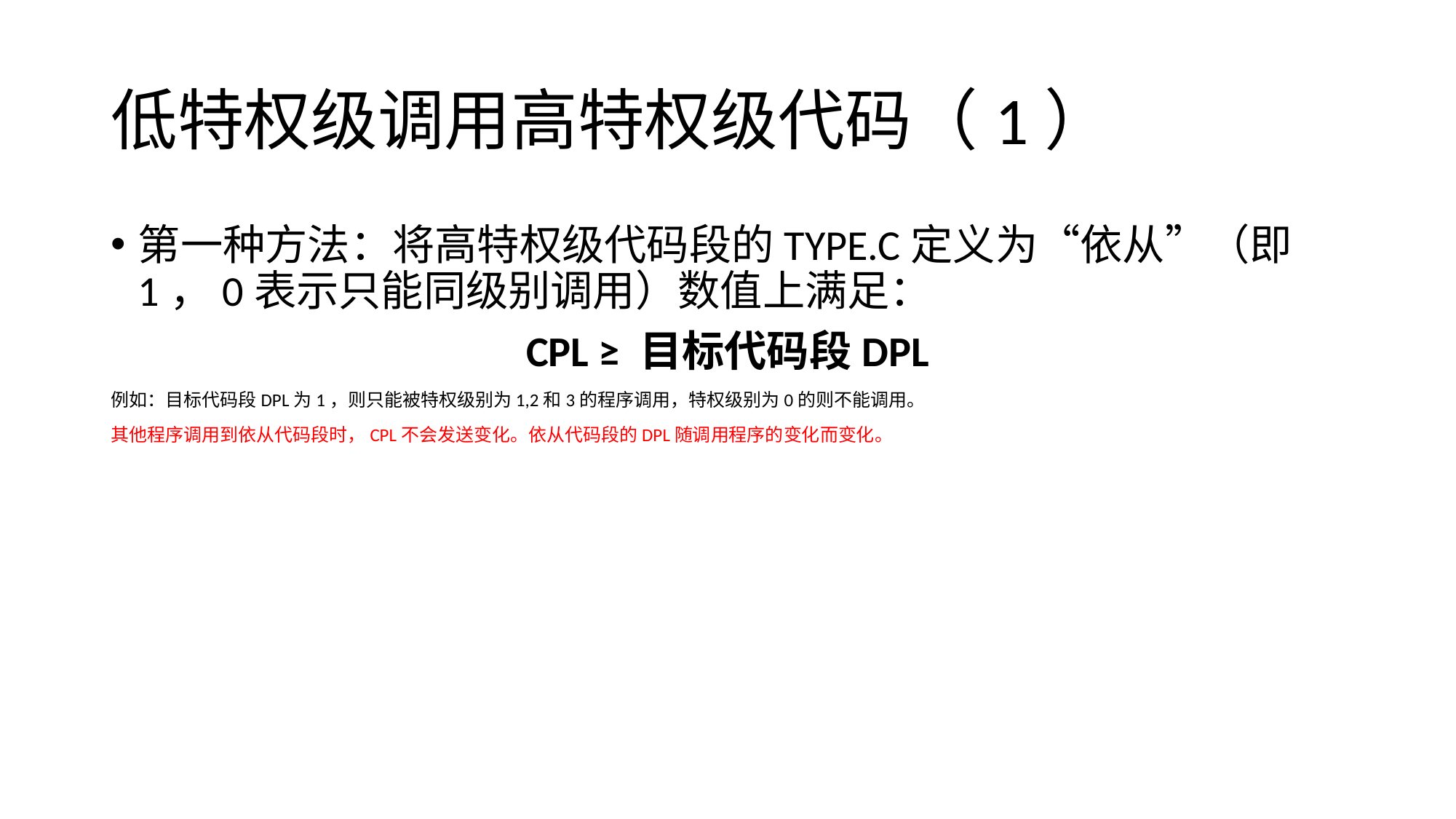

# 低特权级调用高特权级代码（1）
第一种方法：将高特权级代码段的TYPE.C定义为“依从”（即1，0表示只能同级别调用）数值上满足：
CPL ≥ 目标代码段DPL
例如：目标代码段DPL为1，则只能被特权级别为1,2和3的程序调用，特权级别为0的则不能调用。
其他程序调用到依从代码段时，CPL不会发送变化。依从代码段的DPL随调用程序的变化而变化。